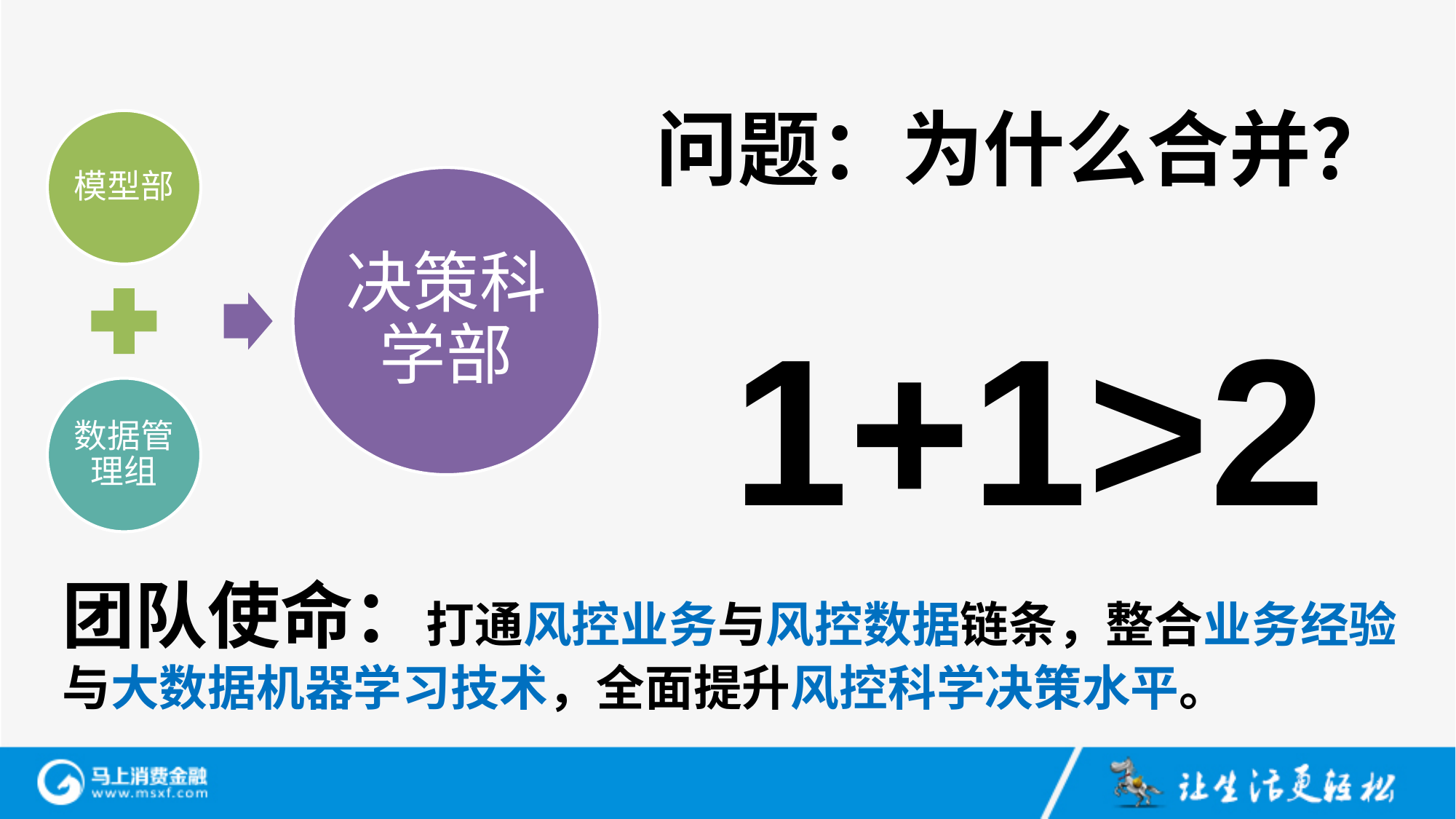

问题：为什么合并？
模型部

数据管理组

决策科学部
1+1>2
团队使命：打通风控业务与风控数据链条，整合业务经验与大数据机器学习技术，全面提升风控科学决策水平。